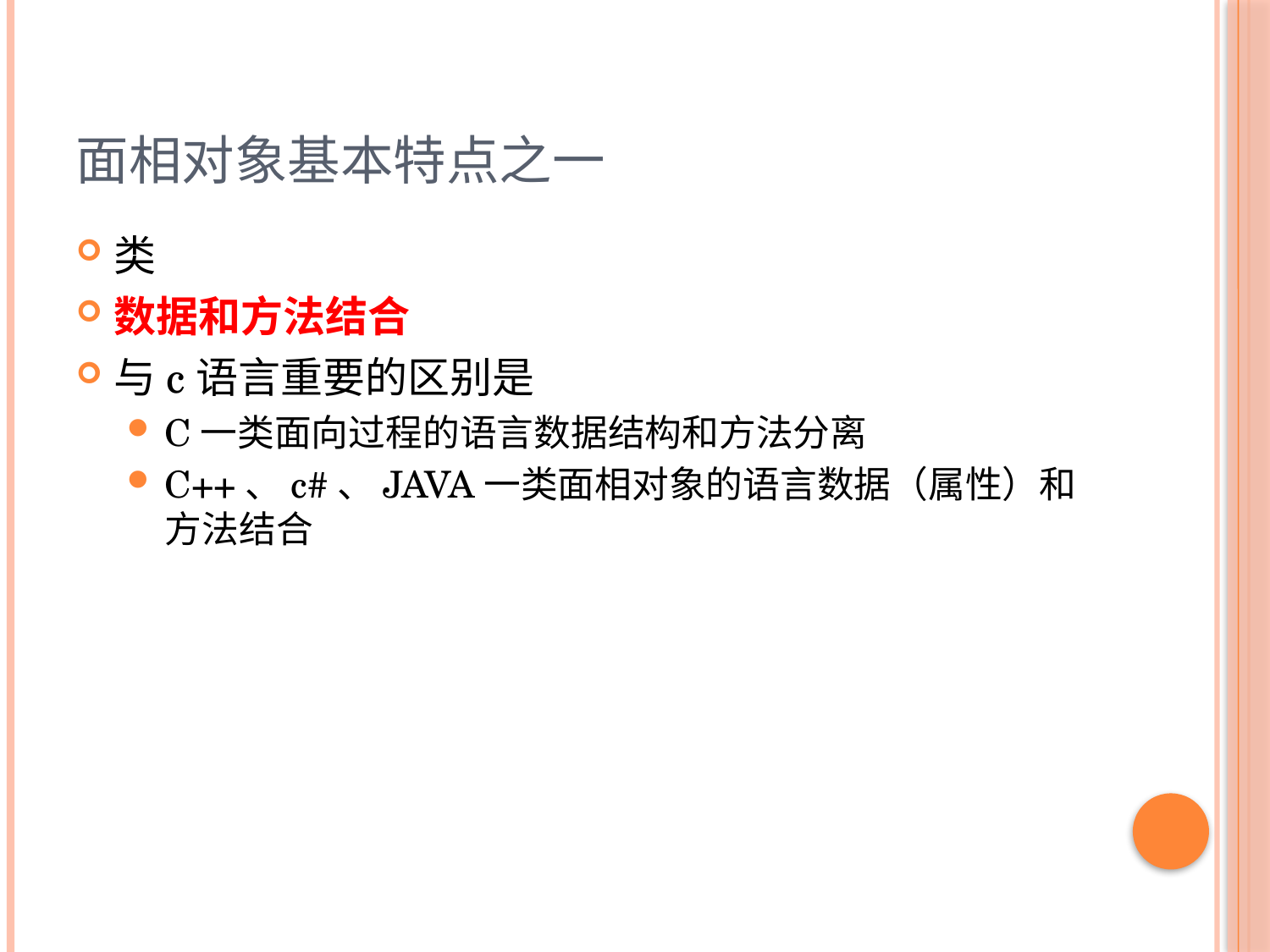

# 面相对象基本特点之一
类
数据和方法结合
与c语言重要的区别是
C一类面向过程的语言数据结构和方法分离
C++、c#、JAVA一类面相对象的语言数据（属性）和方法结合